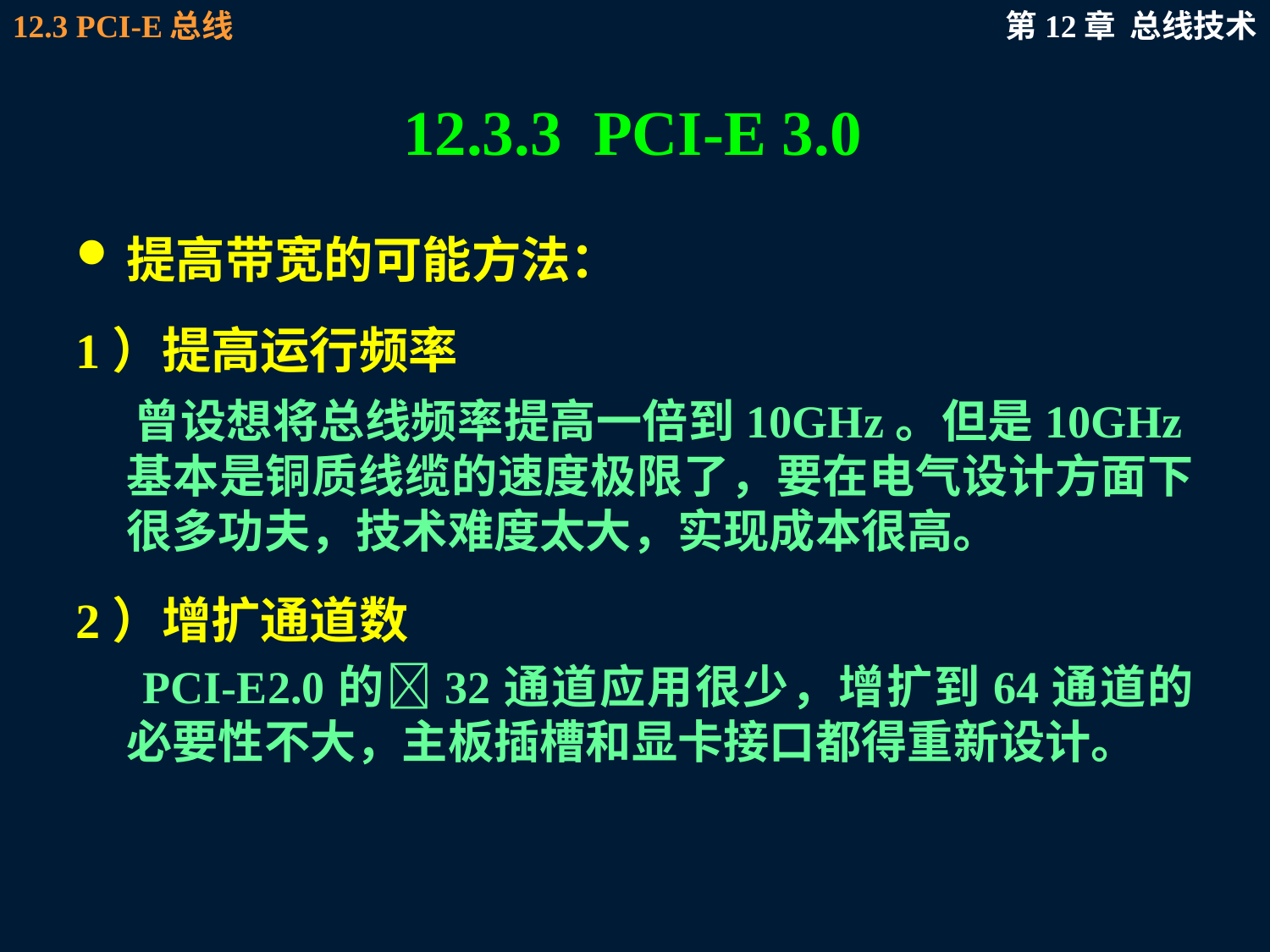

# 12.3.3  PCI-E 3.0
提高带宽的可能方法：
1）提高运行频率
    曾设想将总线频率提高一倍到10GHz。但是10GHz基本是铜质线缆的速度极限了，要在电气设计方面下很多功夫，技术难度太大，实现成本很高。
2）增扩通道数
     PCI-E2.0的×32通道应用很少，增扩到64通道的必要性不大，主板插槽和显卡接口都得重新设计。